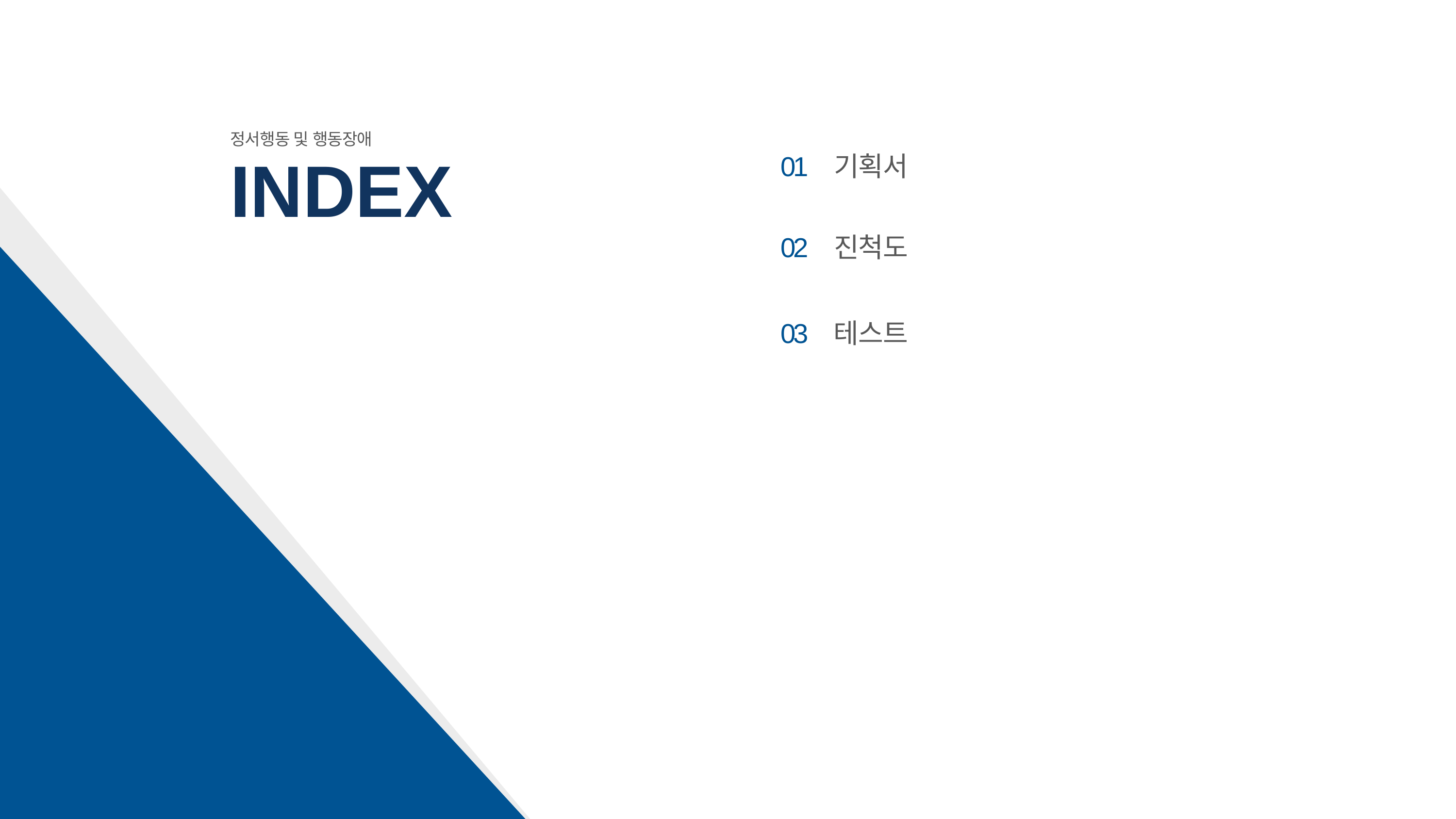

정서행동 및 행동장애
INDEX
01
기획서
02
진척도
03
테스트